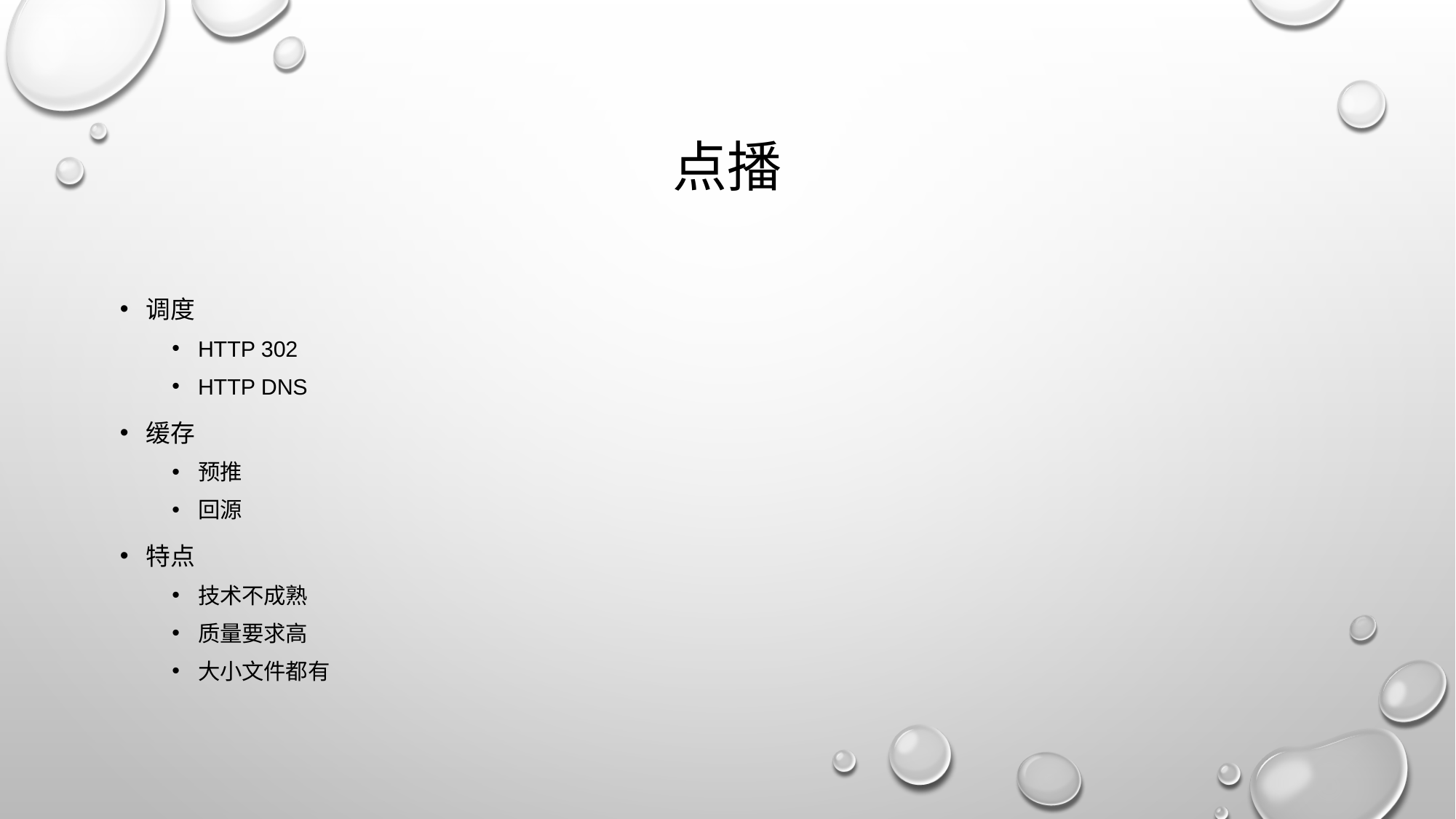

# 点播
调度
HTTP 302
http dns
缓存
预推
回源
特点
技术不成熟
质量要求高
大小文件都有